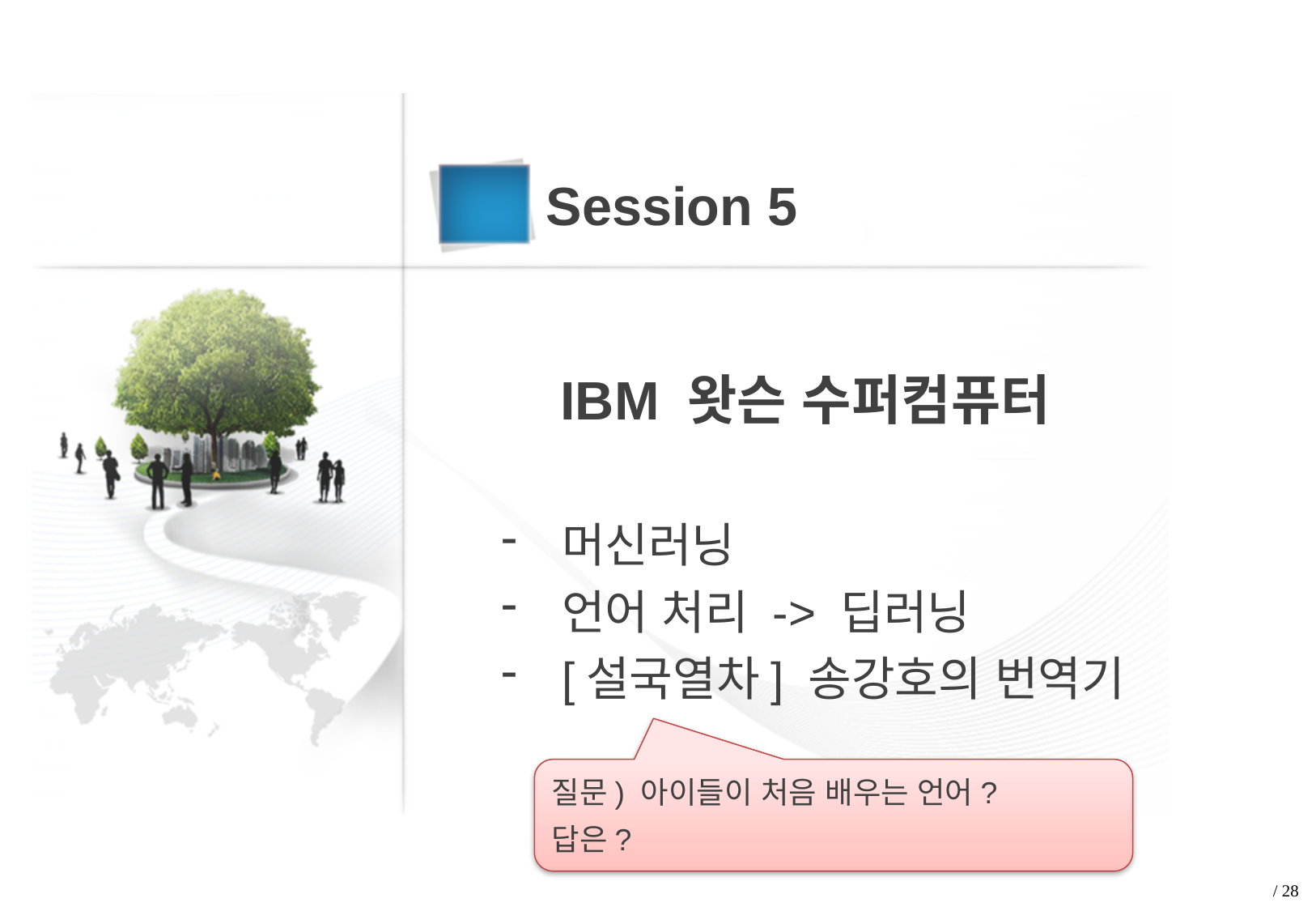

Session 5
IBM 왓슨 수퍼컴퓨터

머신러닝
언어 처리 -> 딥러닝
[설국열차] 송강호의 번역기
질문) 아이들이 처음 배우는 언어?
답은?
/ 28